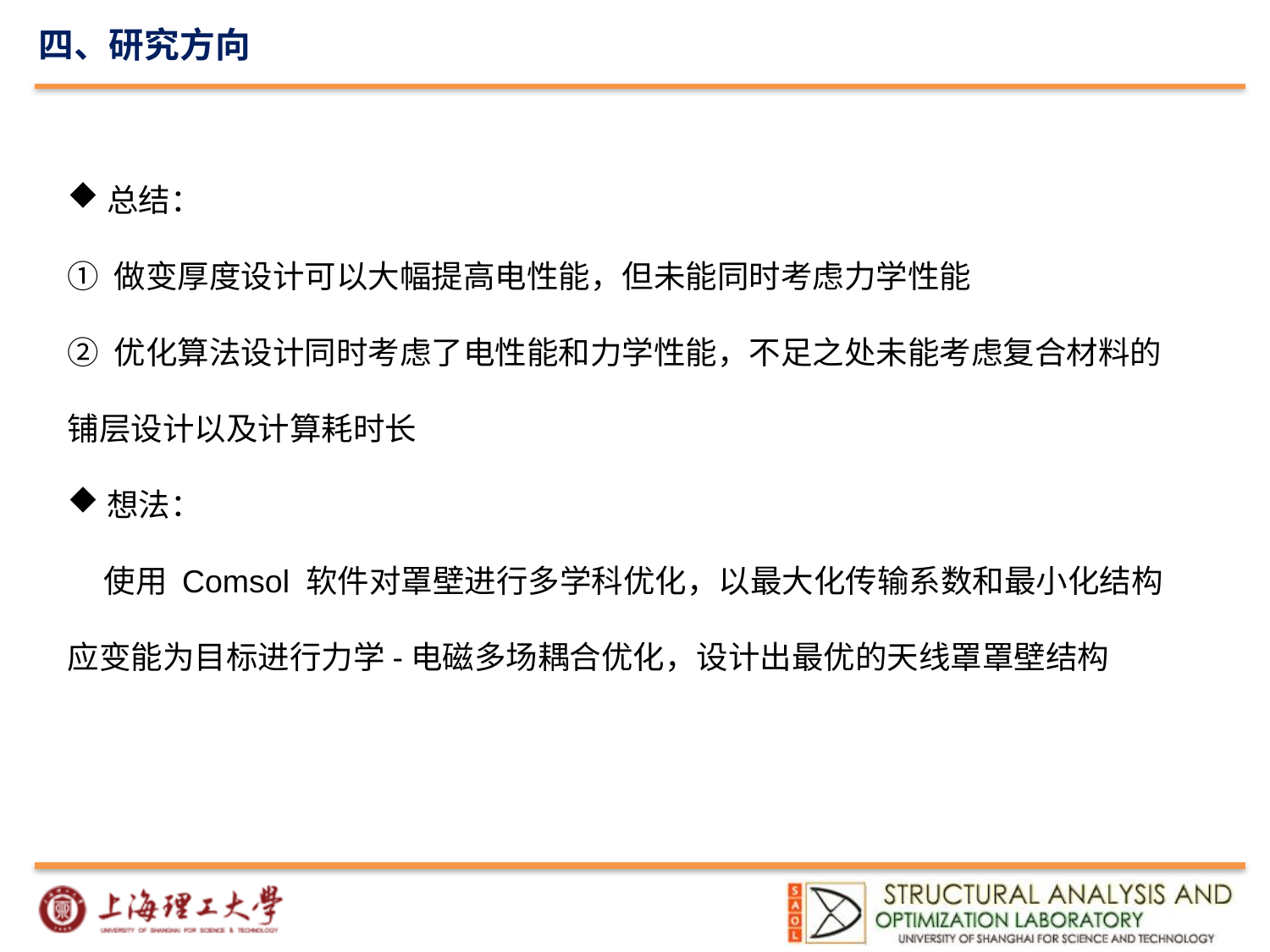

四、研究方向
总结：
① 做变厚度设计可以大幅提高电性能，但未能同时考虑力学性能
② 优化算法设计同时考虑了电性能和力学性能，不足之处未能考虑复合材料的铺层设计以及计算耗时长
想法：
    使用 Comsol 软件对罩壁进行多学科优化，以最大化传输系数和最小化结构应变能为目标进行力学-电磁多场耦合优化，设计出最优的天线罩罩壁结构